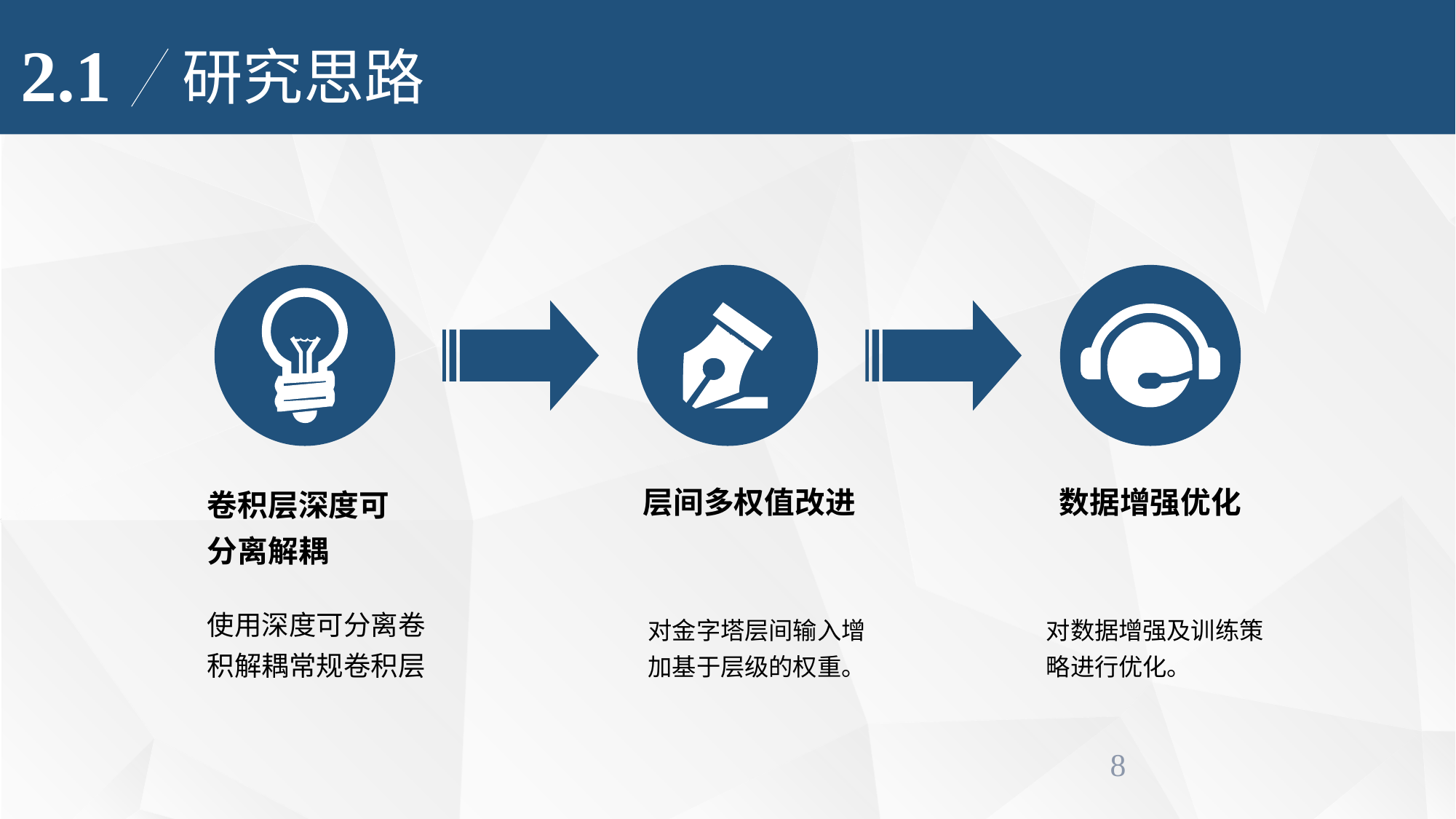

2.1
研究思路

数据增强优化
层间多权值改进
卷积层深度可分离解耦
使用深度可分离卷积解耦常规卷积层
对金字塔层间输入增加基于层级的权重。
对数据增强及训练策略进行优化。
8